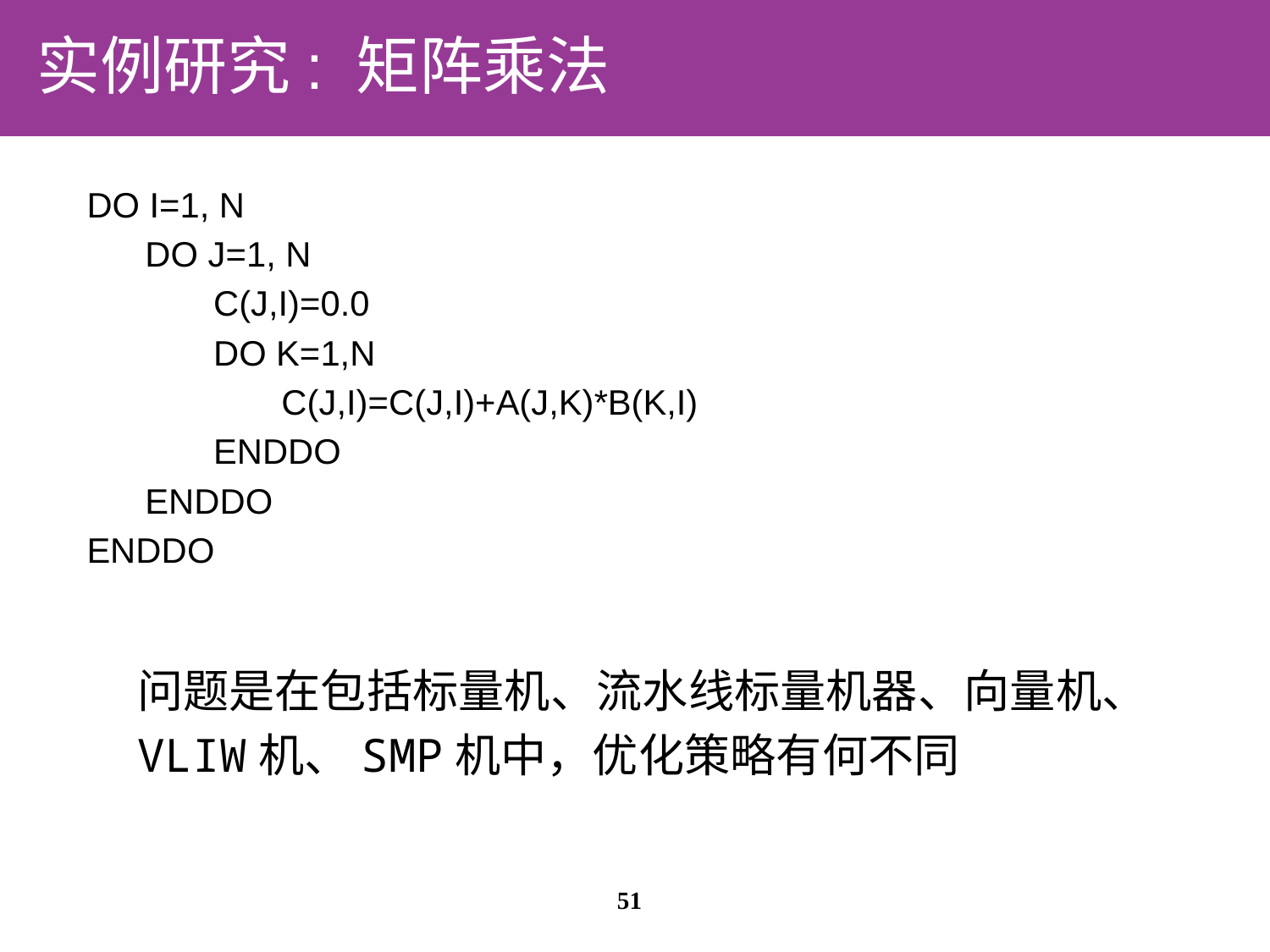

# 实例研究: 矩阵乘法
DO I=1, N
      DO J=1, N
             C(J,I)=0.0
             DO K=1,N
                    C(J,I)=C(J,I)+A(J,K)*B(K,I)
             ENDDO
      ENDDO
ENDDO
问题是在包括标量机、流水线标量机器、向量机、
VLIW机、SMP机中，优化策略有何不同
51